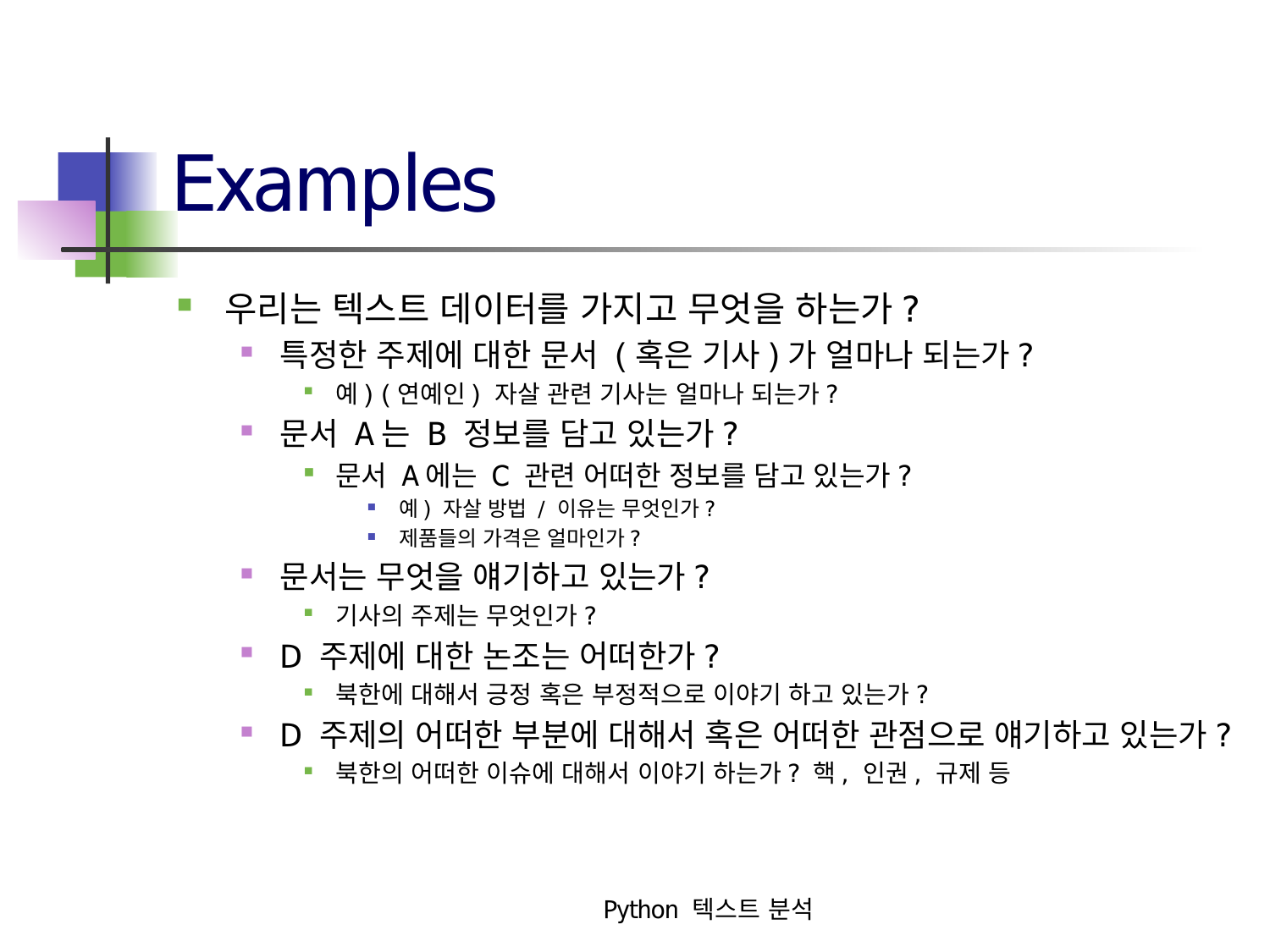

# Examples
우리는 텍스트 데이터를 가지고 무엇을 하는가?
특정한 주제에 대한 문서 (혹은 기사)가 얼마나 되는가?
예) (연예인) 자살 관련 기사는 얼마나 되는가?
문서 A는 B 정보를 담고 있는가?
문서 A에는 C 관련 어떠한 정보를 담고 있는가?
예) 자살 방법 / 이유는 무엇인가?
제품들의 가격은 얼마인가?
문서는 무엇을 얘기하고 있는가?
기사의 주제는 무엇인가?
D 주제에 대한 논조는 어떠한가?
북한에 대해서 긍정 혹은 부정적으로 이야기 하고 있는가?
D 주제의 어떠한 부분에 대해서 혹은 어떠한 관점으로 얘기하고 있는가?
북한의 어떠한 이슈에 대해서 이야기 하는가? 핵, 인권, 규제 등
Python 텍스트 분석